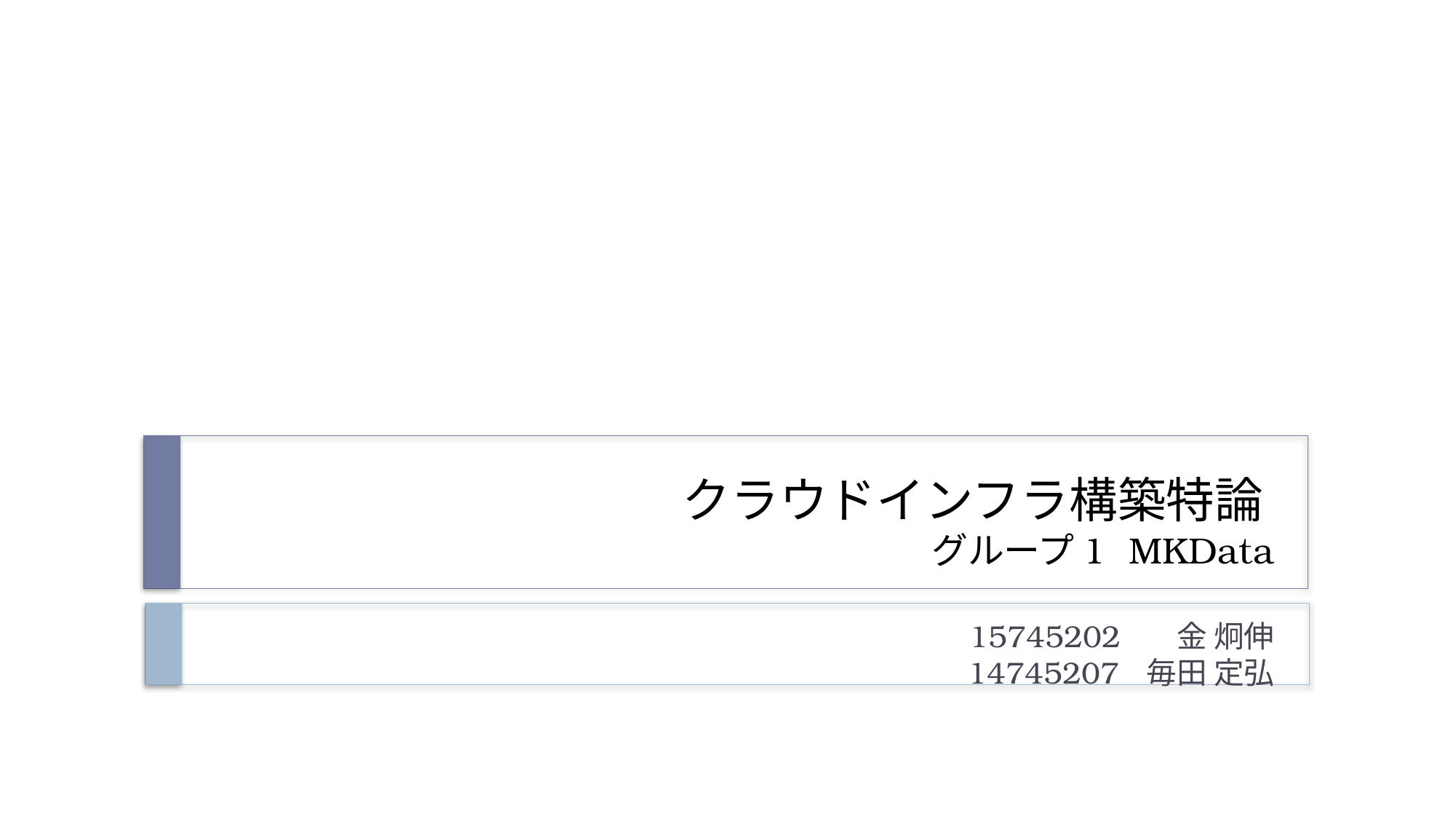

# クラウドインフラ構築特論 グループ1  MKData
  15745202     金 炯伸
14745207  毎田 定弘